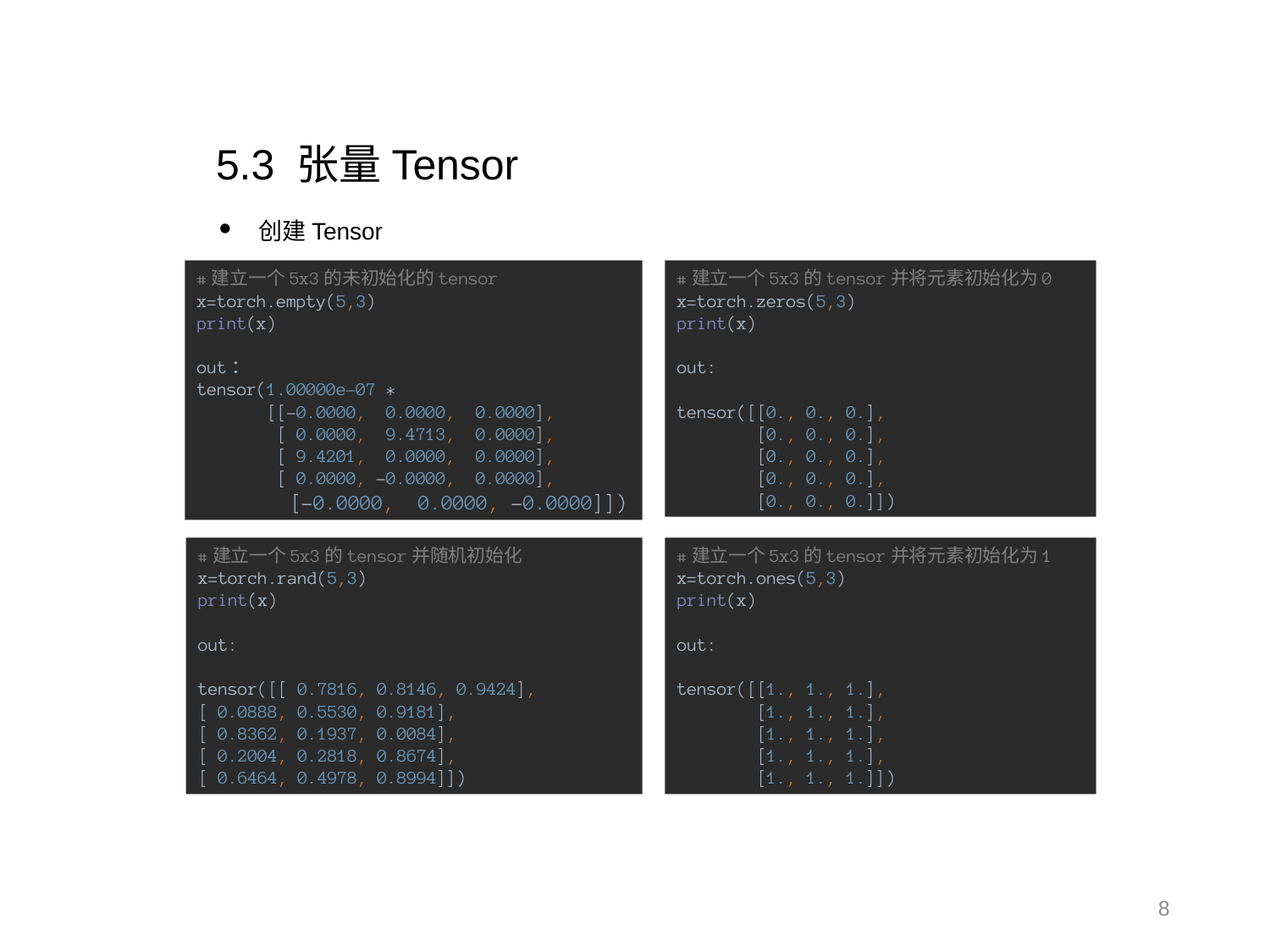

# 5.3 张量Tensor
创建Tensor
#建立一个5x3的未初始化的tensor
x=torch.empty(5,3)
print(x)
out：
tensor(1.00000e-07 *
       [[-0.0000,  0.0000,  0.0000],
        [ 0.0000,  9.4713,  0.0000],
        [ 9.4201,  0.0000,  0.0000],
        [ 0.0000, -0.0000,  0.0000],
        [-0.0000,  0.0000, -0.0000]])
#建立一个5x3的tensor并将元素初始化为0
x=torch.zeros(5,3)
print(x)
out:
tensor([[0., 0., 0.],
        [0., 0., 0.],
        [0., 0., 0.],
        [0., 0., 0.],
        [0., 0., 0.]])
#建立一个5x3的tensor并随机初始化
x=torch.rand(5,3)
print(x)
out:
tensor([[ 0.7816, 0.8146, 0.9424],
[ 0.0888, 0.5530, 0.9181],
[ 0.8362, 0.1937, 0.0084],
[ 0.2004, 0.2818, 0.8674],
[ 0.6464, 0.4978, 0.8994]])
#建立一个5x3的tensor并将元素初始化为1
x=torch.ones(5,3)
print(x)
out:
tensor([[1., 1., 1.],
        [1., 1., 1.],
        [1., 1., 1.],
        [1., 1., 1.],
        [1., 1., 1.]])
8